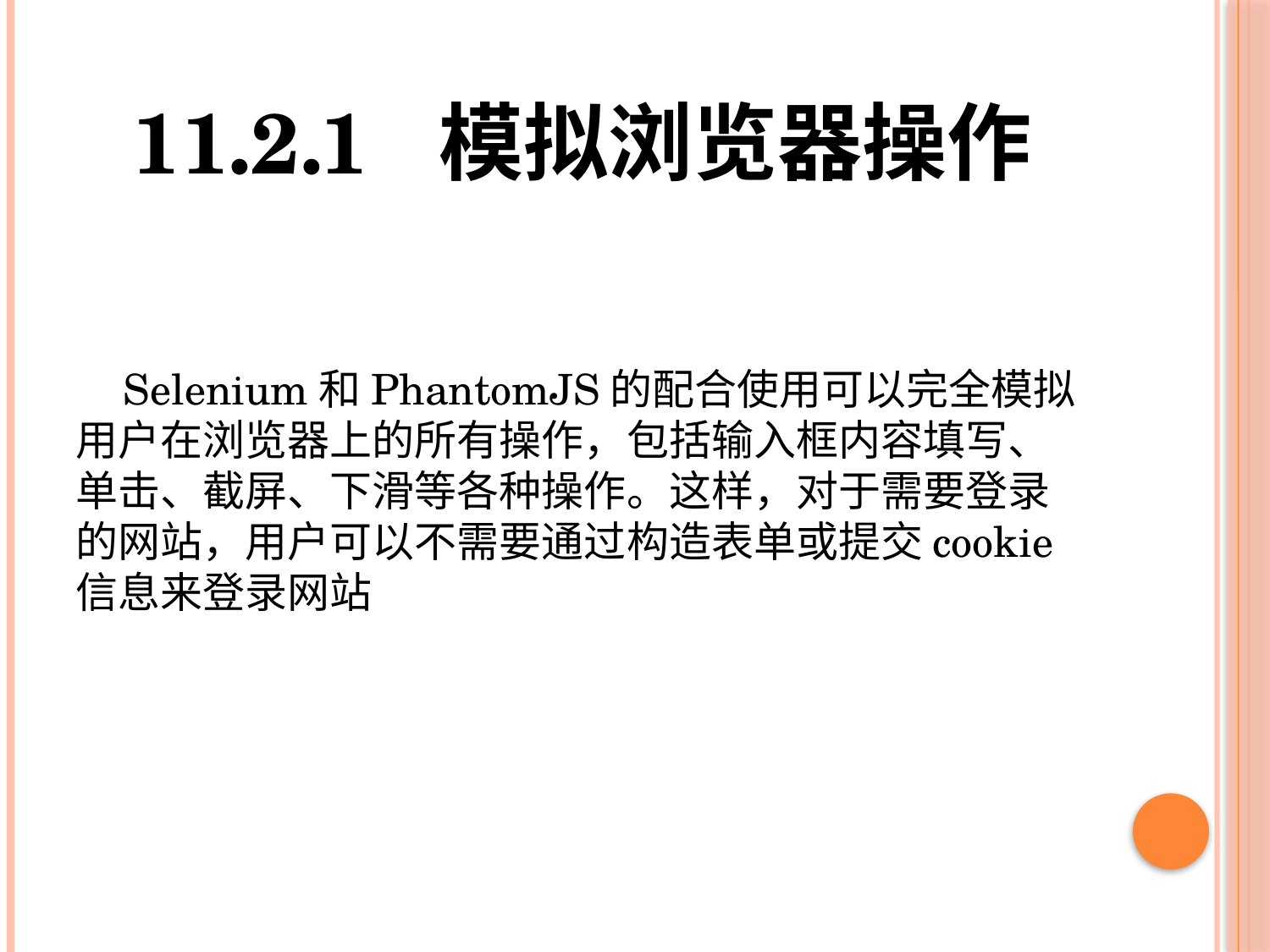

# 11.2.1  模拟浏览器操作
    Selenium和PhantomJS的配合使用可以完全模拟用户在浏览器上的所有操作，包括输入框内容填写、单击、截屏、下滑等各种操作。这样，对于需要登录的网站，用户可以不需要通过构造表单或提交cookie信息来登录网站